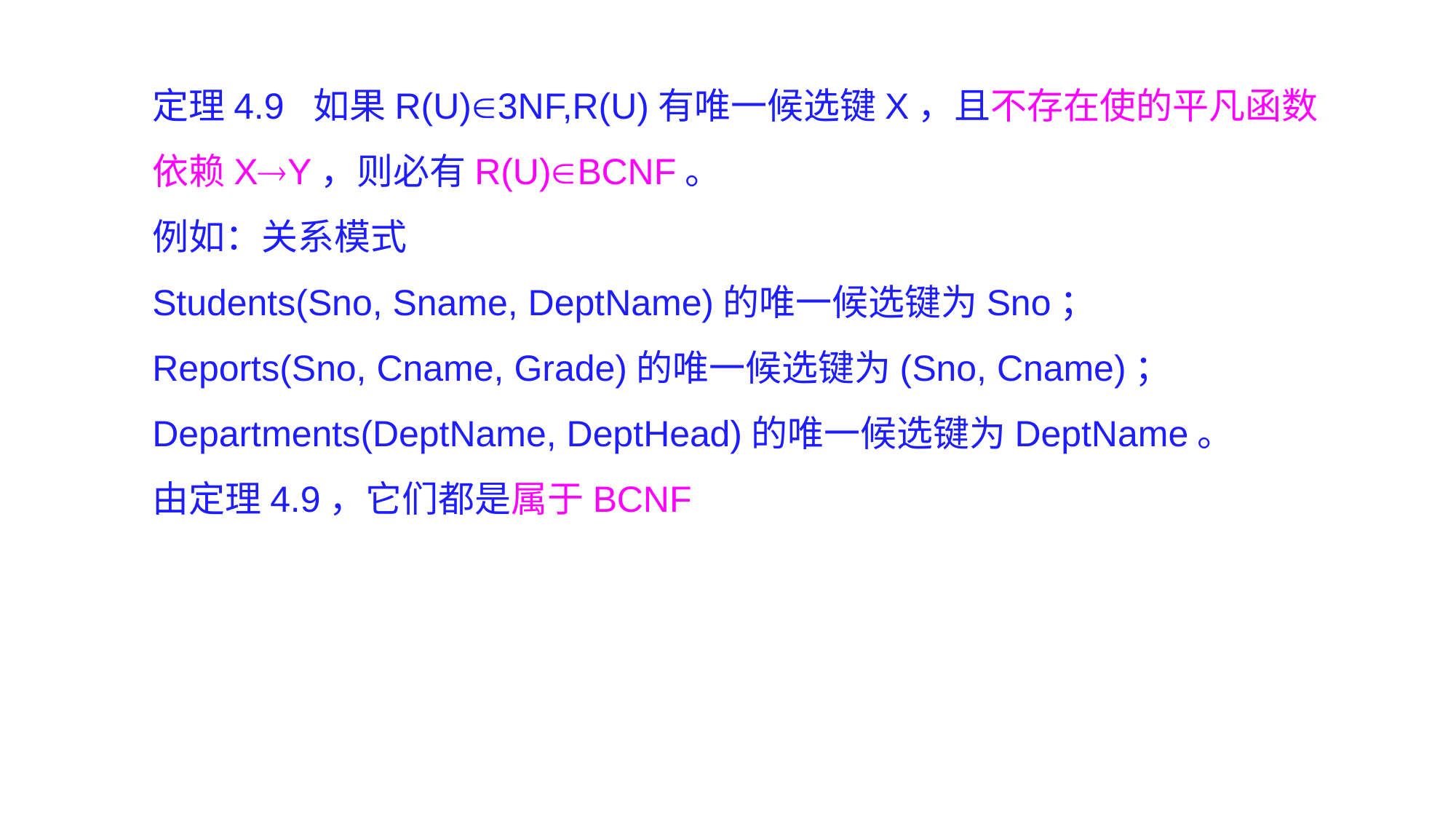

定理4.9  如果R(U)∈3NF,R(U)有唯一候选键X，且不存在使的平凡函数依赖X→Y，则必有R(U)∈BCNF。
例如：关系模式
Students(Sno, Sname, DeptName)的唯一候选键为Sno；
Reports(Sno, Cname, Grade)的唯一候选键为(Sno, Cname)；
Departments(DeptName, DeptHead)的唯一候选键为DeptName。
由定理4.9，它们都是属于BCNF